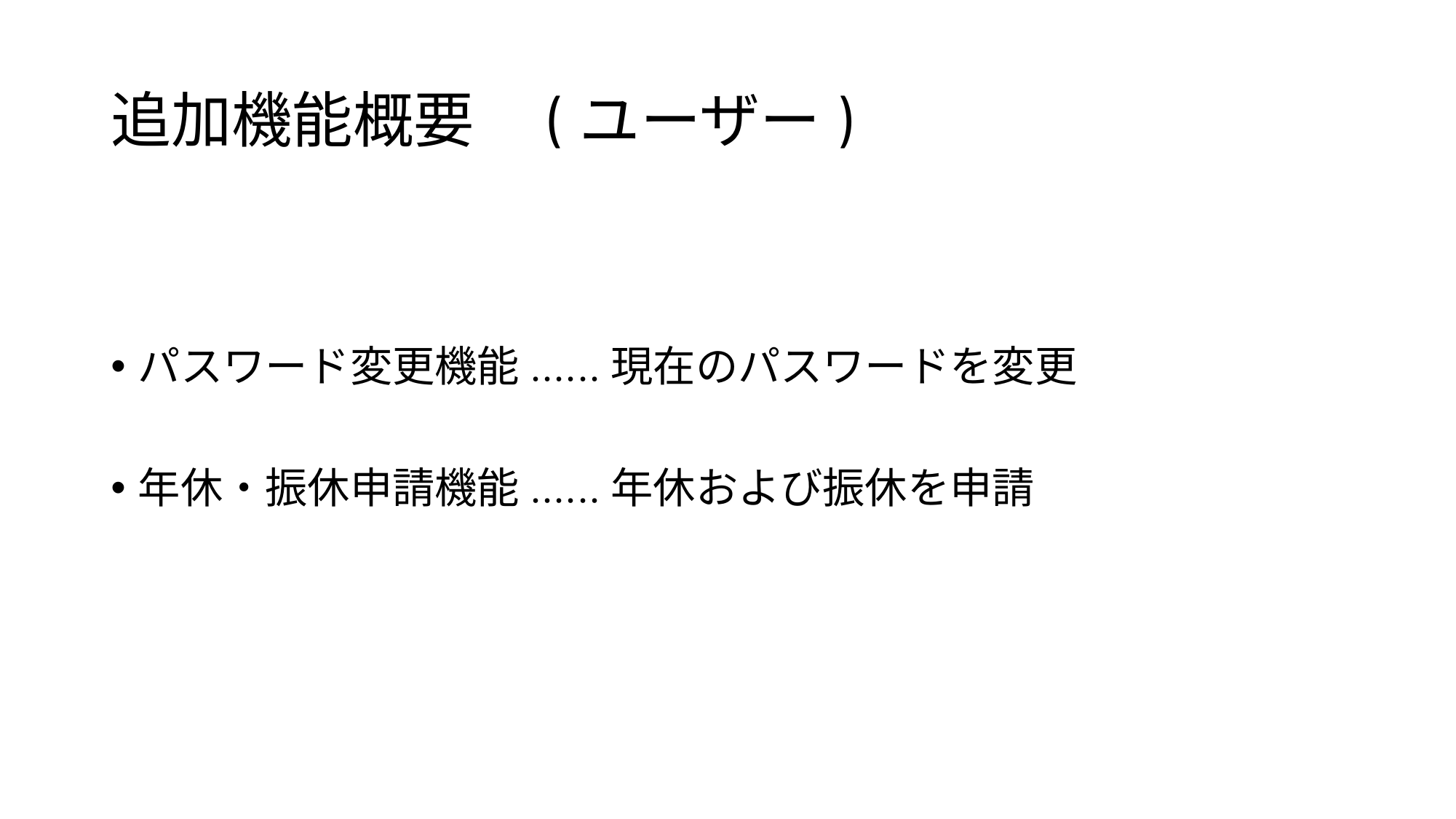

# 追加機能概要　(ユーザー)

パスワード変更機能......現在のパスワードを変更

年休・振休申請機能......年休および振休を申請